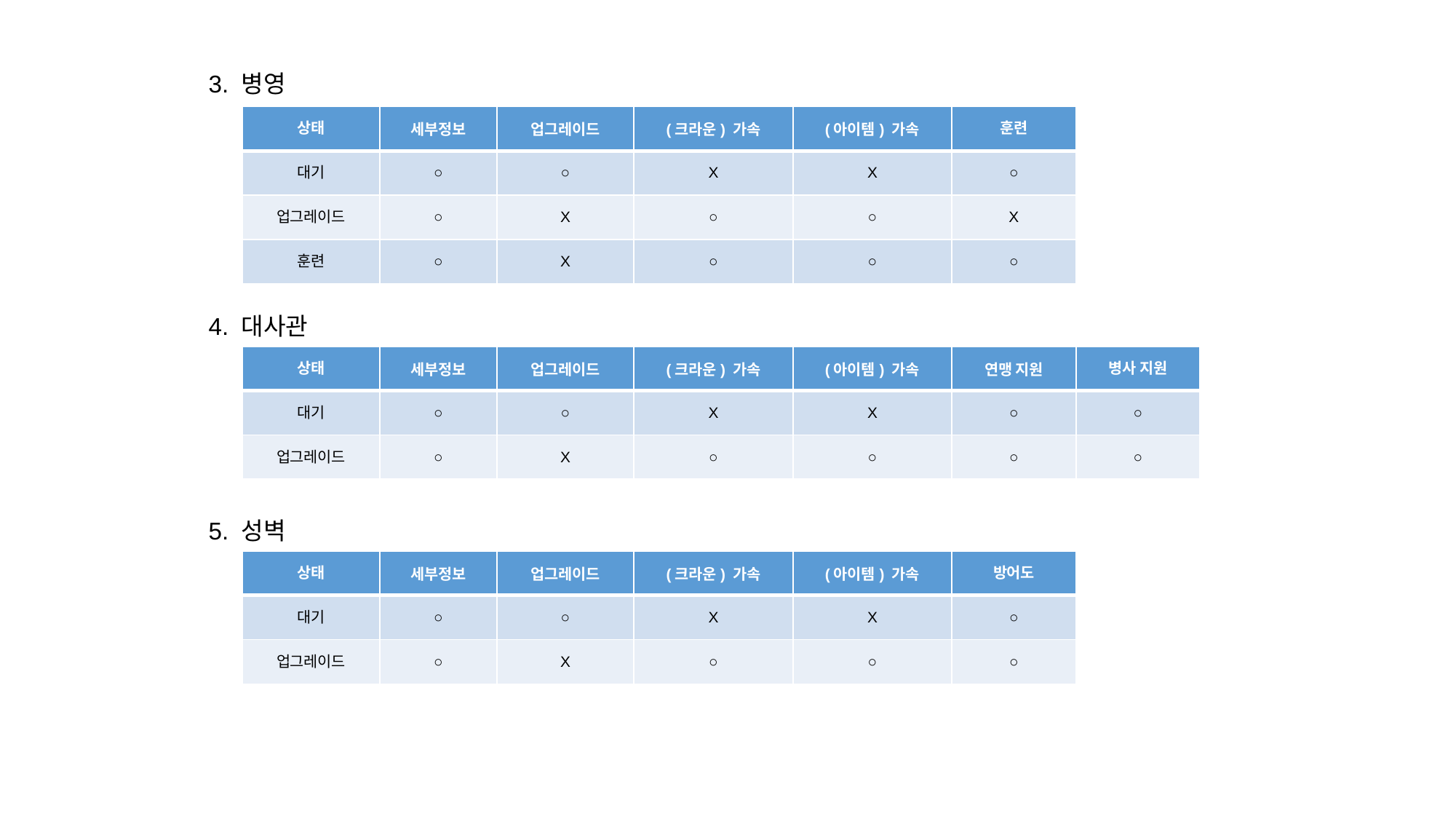

3. 병영
| 상태 | 세부정보 | 업그레이드 | (크라운) 가속 | (아이템) 가속 | 훈련 |
| --- | --- | --- | --- | --- | --- |
| 대기 | ○ | ○ | X | X | ○ |
| 업그레이드 | ○ | X | ○ | ○ | X |
| 훈련 | ○ | X | ○ | ○ | ○ |
4. 대사관
| 상태 | 세부정보 | 업그레이드 | (크라운) 가속 | (아이템) 가속 | 연맹 지원 | 병사 지원 |
| --- | --- | --- | --- | --- | --- | --- |
| 대기 | ○ | ○ | X | X | ○ | ○ |
| 업그레이드 | ○ | X | ○ | ○ | ○ | ○ |
5. 성벽
| 상태 | 세부정보 | 업그레이드 | (크라운) 가속 | (아이템) 가속 | 방어도 |
| --- | --- | --- | --- | --- | --- |
| 대기 | ○ | ○ | X | X | ○ |
| 업그레이드 | ○ | X | ○ | ○ | ○ |